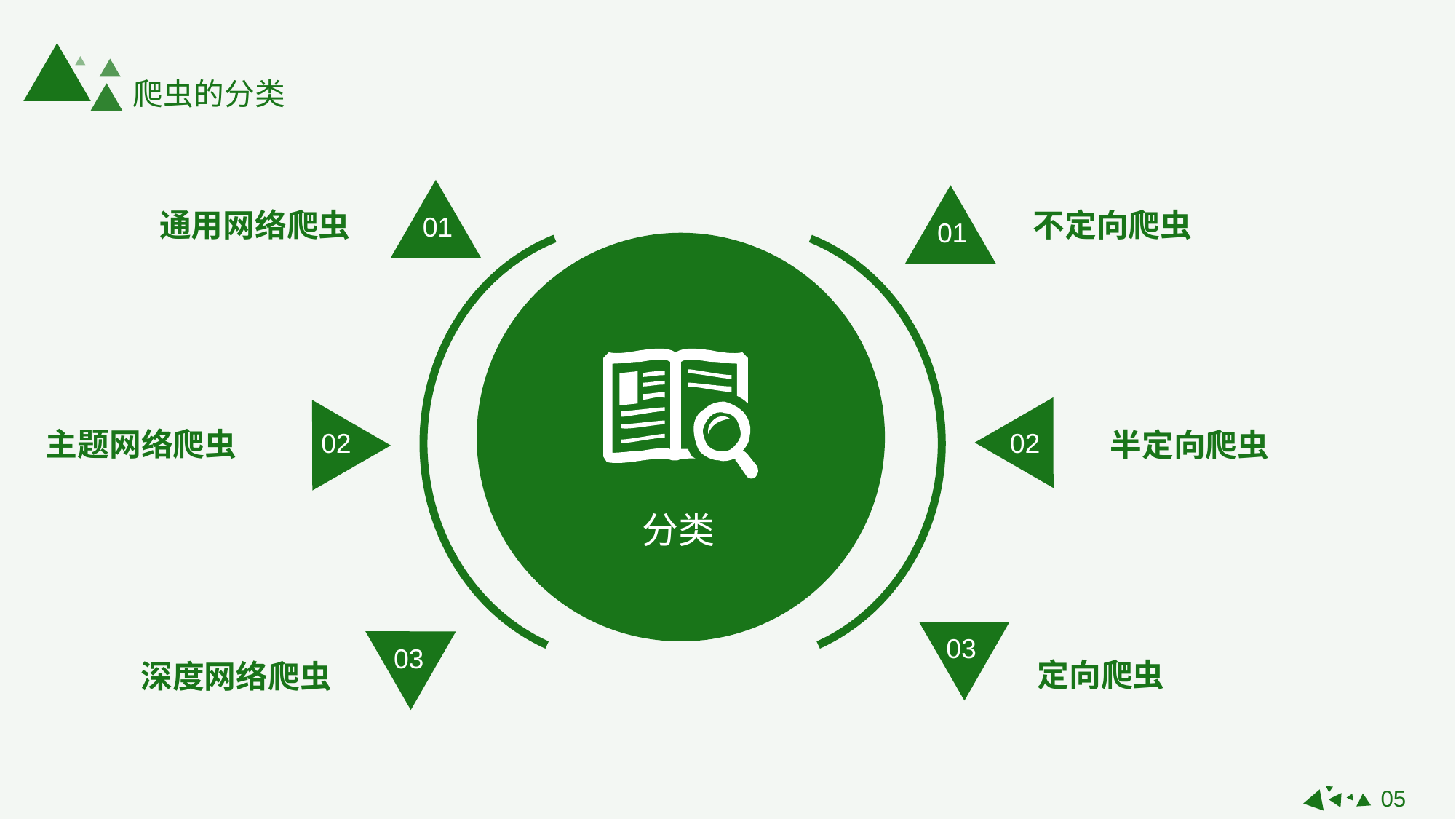

爬虫的分类

01

01

通用网络爬虫
不定向爬虫

分类

02

02

主题网络爬虫
半定向爬虫

03

03
定向爬虫
深度网络爬虫
05